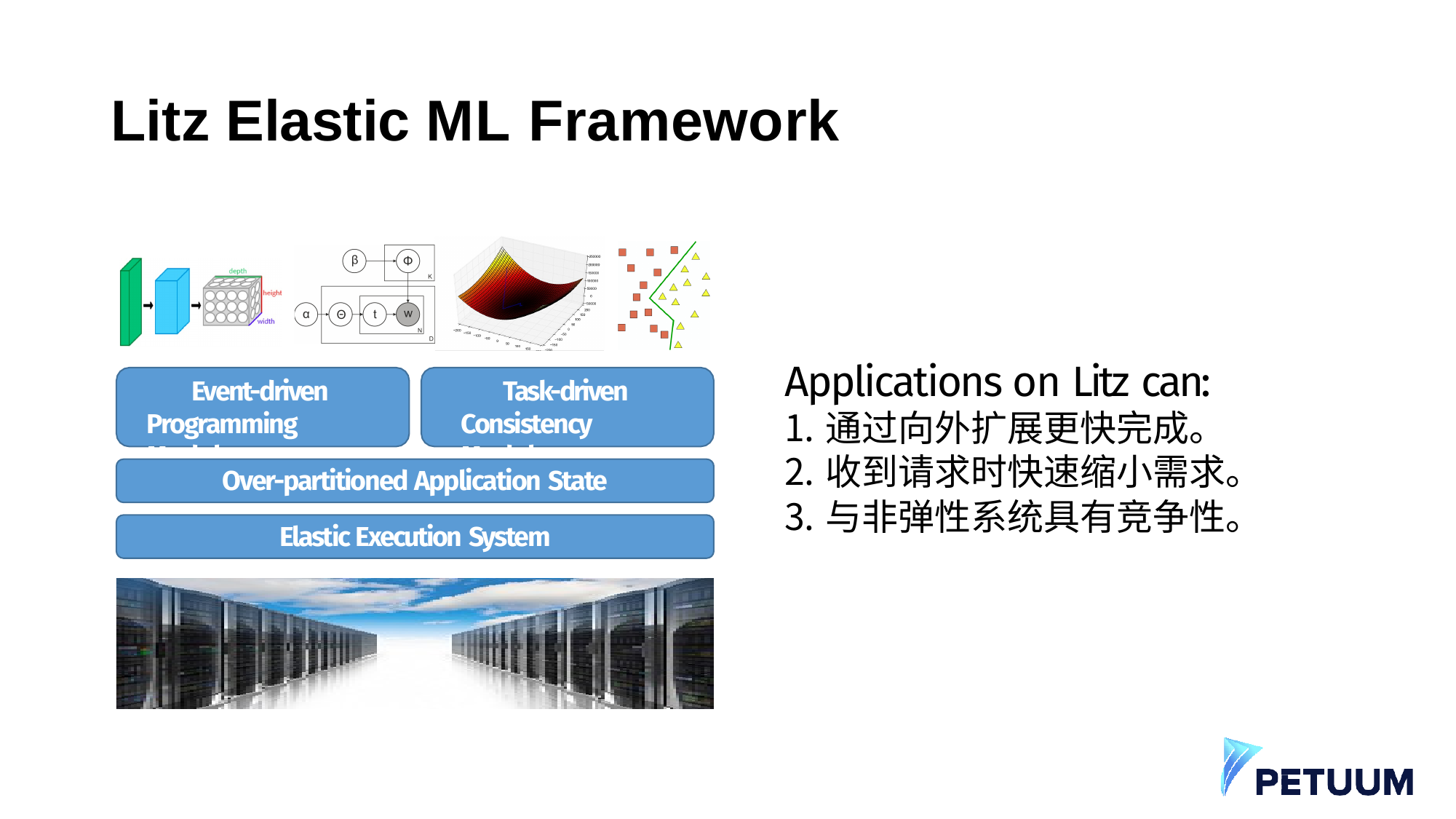

# Litz Elastic ML Framework

Applications on Litz can:
通过向外扩展更快完成。
收到请求时快速缩小需求。
与非弹性系统具有竞争性。

Event-driven  Programming Model
Task-driven  Consistency Model

Over-partitioned Application State
Elastic Execution System